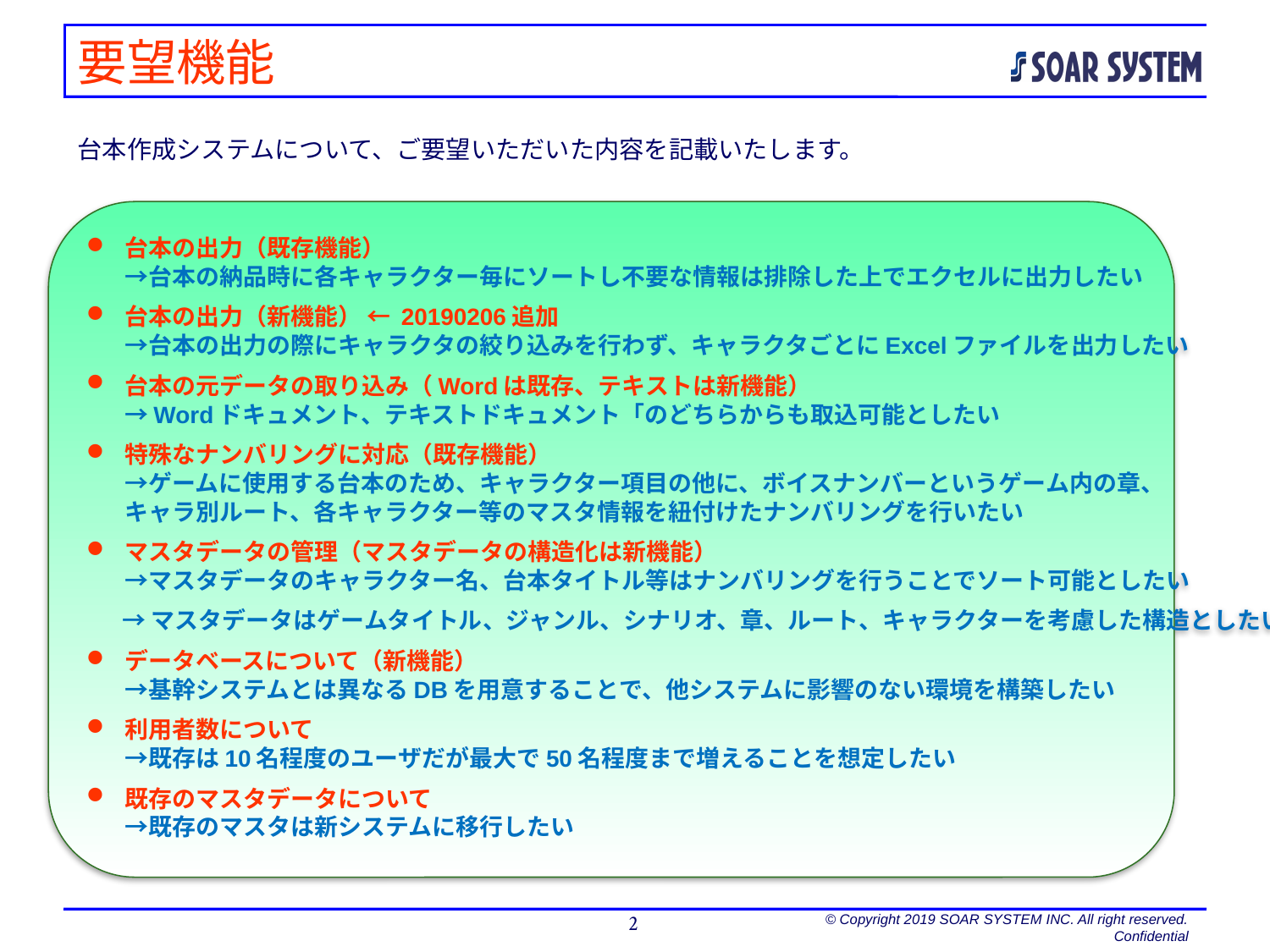

# 要望機能
台本作成システムについて、ご要望いただいた内容を記載いたします。
台本の出力（既存機能）
→台本の納品時に各キャラクター毎にソートし不要な情報は排除した上でエクセルに出力したい
台本の出力（新機能） ← 20190206追加
→台本の出力の際にキャラクタの絞り込みを行わず、キャラクタごとにExcelファイルを出力したい
台本の元データの取り込み（Wordは既存、テキストは新機能）
→Wordドキュメント、テキストドキュメント「のどちらからも取込可能としたい
特殊なナンバリングに対応（既存機能）
→ゲームに使用する台本のため、キャラクター項目の他に、ボイスナンバーというゲーム内の章、
キャラ別ルート、各キャラクター等のマスタ情報を紐付けたナンバリングを行いたい
マスタデータの管理（マスタデータの構造化は新機能）
→マスタデータのキャラクター名、台本タイトル等はナンバリングを行うことでソート可能としたい
→マスタデータはゲームタイトル、ジャンル、シナリオ、章、ルート、キャラクターを考慮した構造としたい
データベースについて（新機能）
→基幹システムとは異なるDBを用意することで、他システムに影響のない環境を構築したい
利用者数について
→既存は10名程度のユーザだが最大で50名程度まで増えることを想定したい
既存のマスタデータについて
→既存のマスタは新システムに移行したい
2